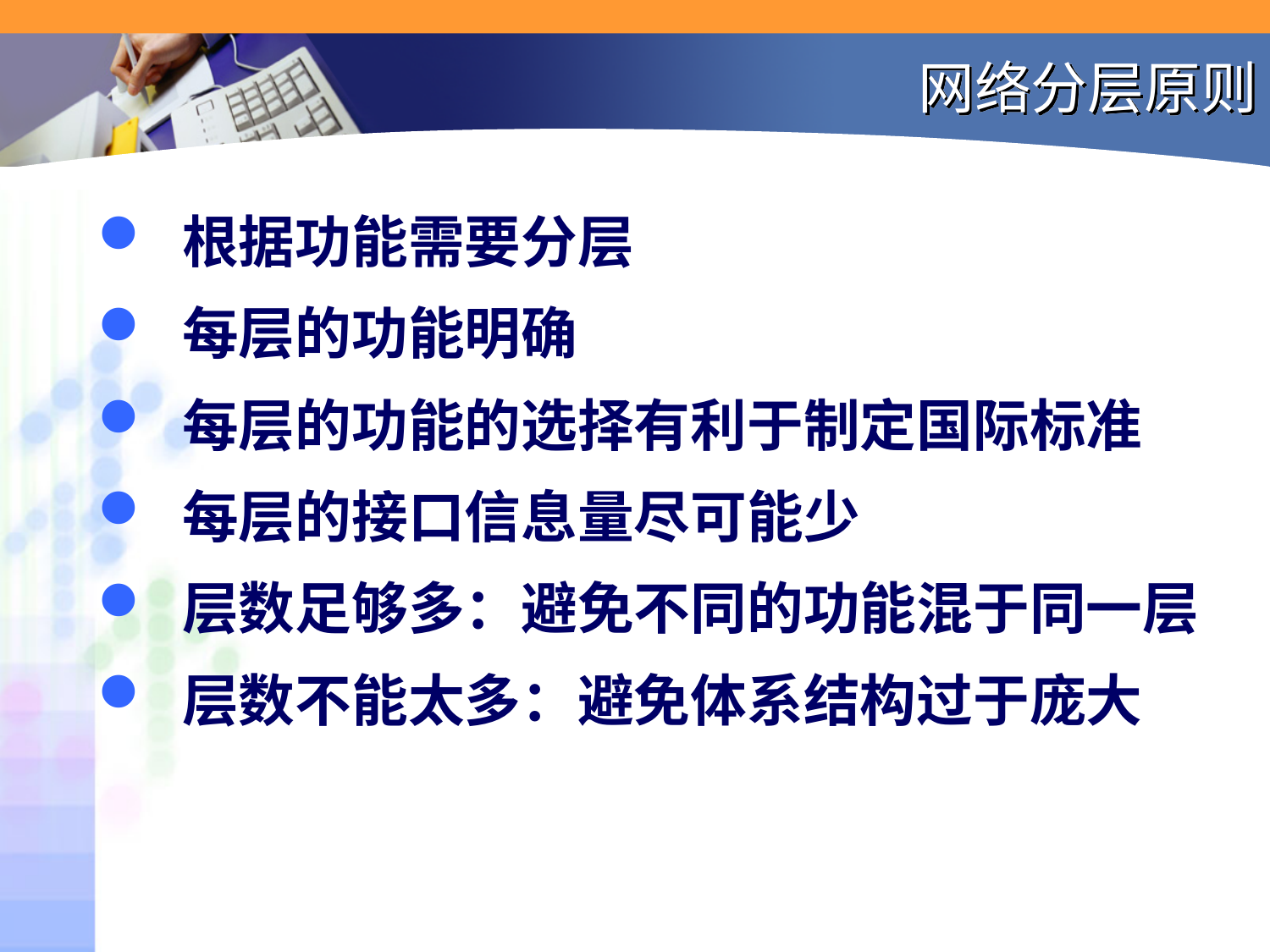

# 网络分层原则
根据功能需要分层
每层的功能明确
每层的功能的选择有利于制定国际标准
每层的接口信息量尽可能少
层数足够多：避免不同的功能混于同一层
层数不能太多：避免体系结构过于庞大